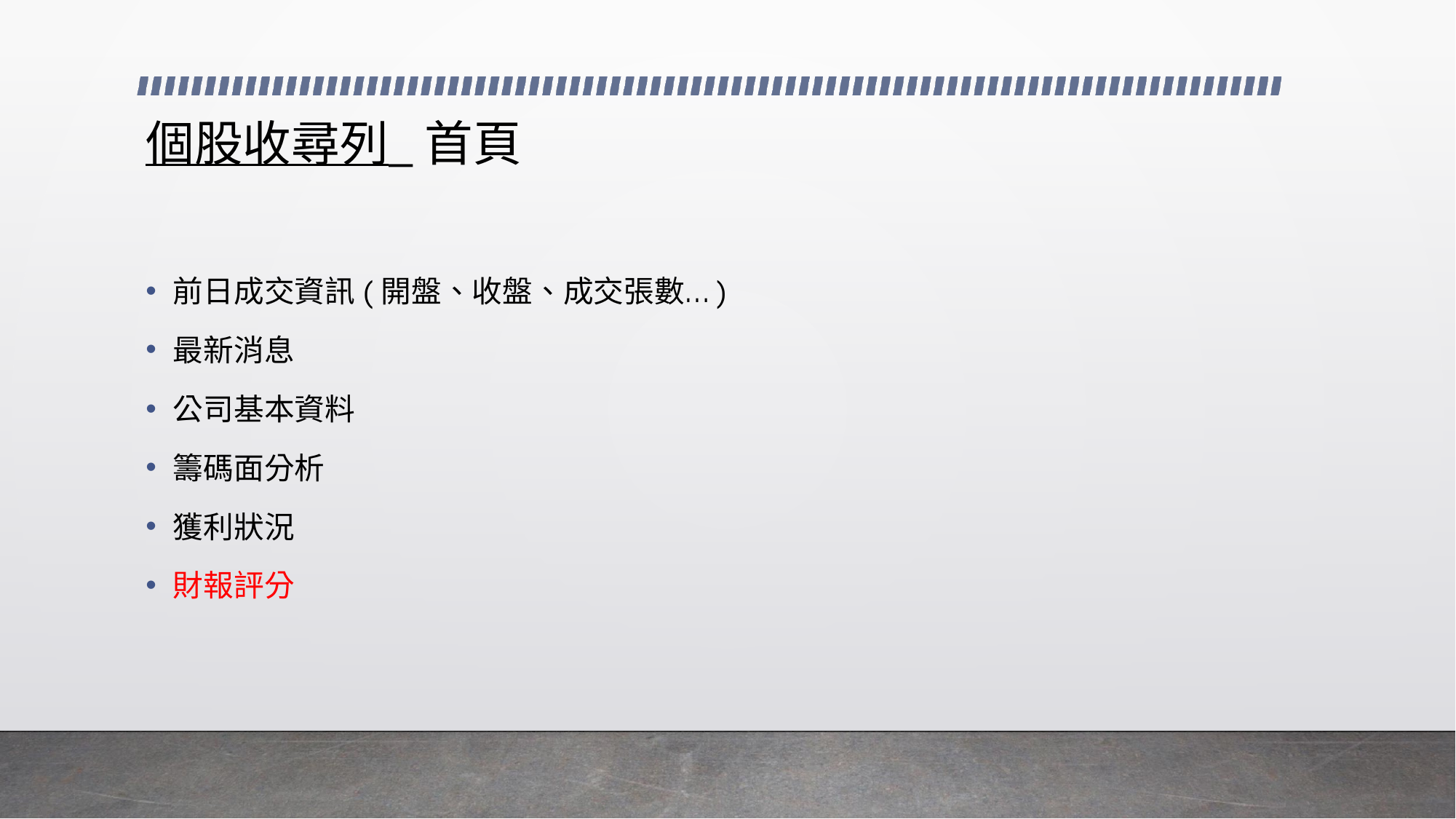

# 個股收尋列_首頁
前日成交資訊(開盤、收盤、成交張數…)
最新消息
公司基本資料
籌碼面分析
獲利狀況
財報評分